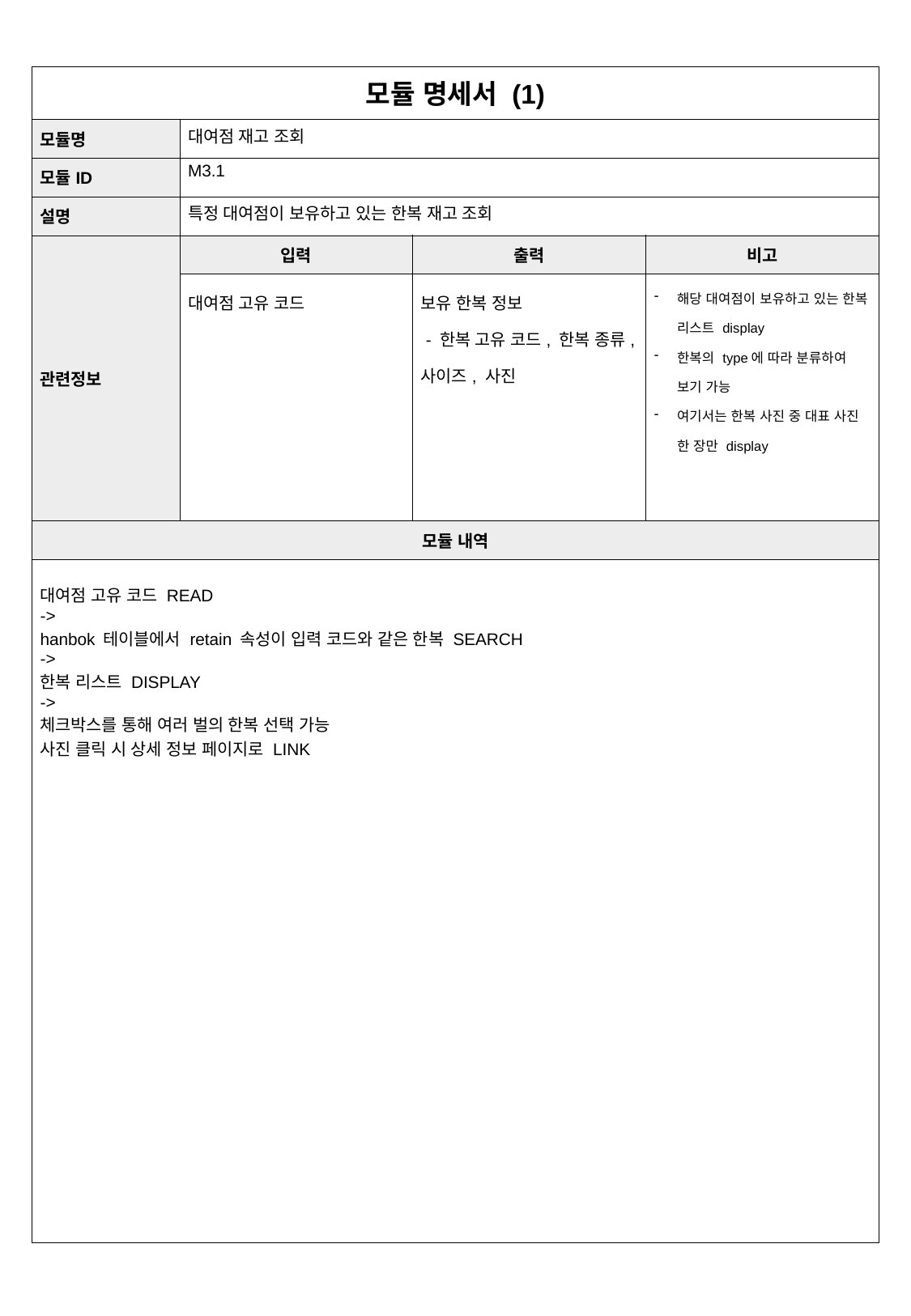

| 모듈 명세서 (1) | 주문신청서작성 |  |  |
| --- | --- | --- | --- |
| 모듈명 | 대여점 재고 조회 |  |  |
| 모듈ID | M3.1 |  |  |
| 설명 | 특정 대여점이 보유하고 있는 한복 재고 조회 |  |  |
| 관련정보 | 입력 | 출력 | 비고 |
|  | 대여점 고유 코드 | 보유 한복 정보 - 한복 고유 코드, 한복 종류, 사이즈, 사진 | 해당 대여점이 보유하고 있는 한복 리스트 display 한복의 type에 따라 분류하여 보기 가능 여기서는 한복 사진 중 대표 사진 한 장만 display |
| 모듈 내역 |  |  |  |
| 대여점 고유 코드 READ -> hanbok 테이블에서 retain 속성이 입력 코드와 같은 한복 SEARCH -> 한복 리스트 DISPLAY -> 체크박스를 통해 여러 벌의 한복 선택 가능 사진 클릭 시 상세 정보 페이지로 LINK |  |  |  |